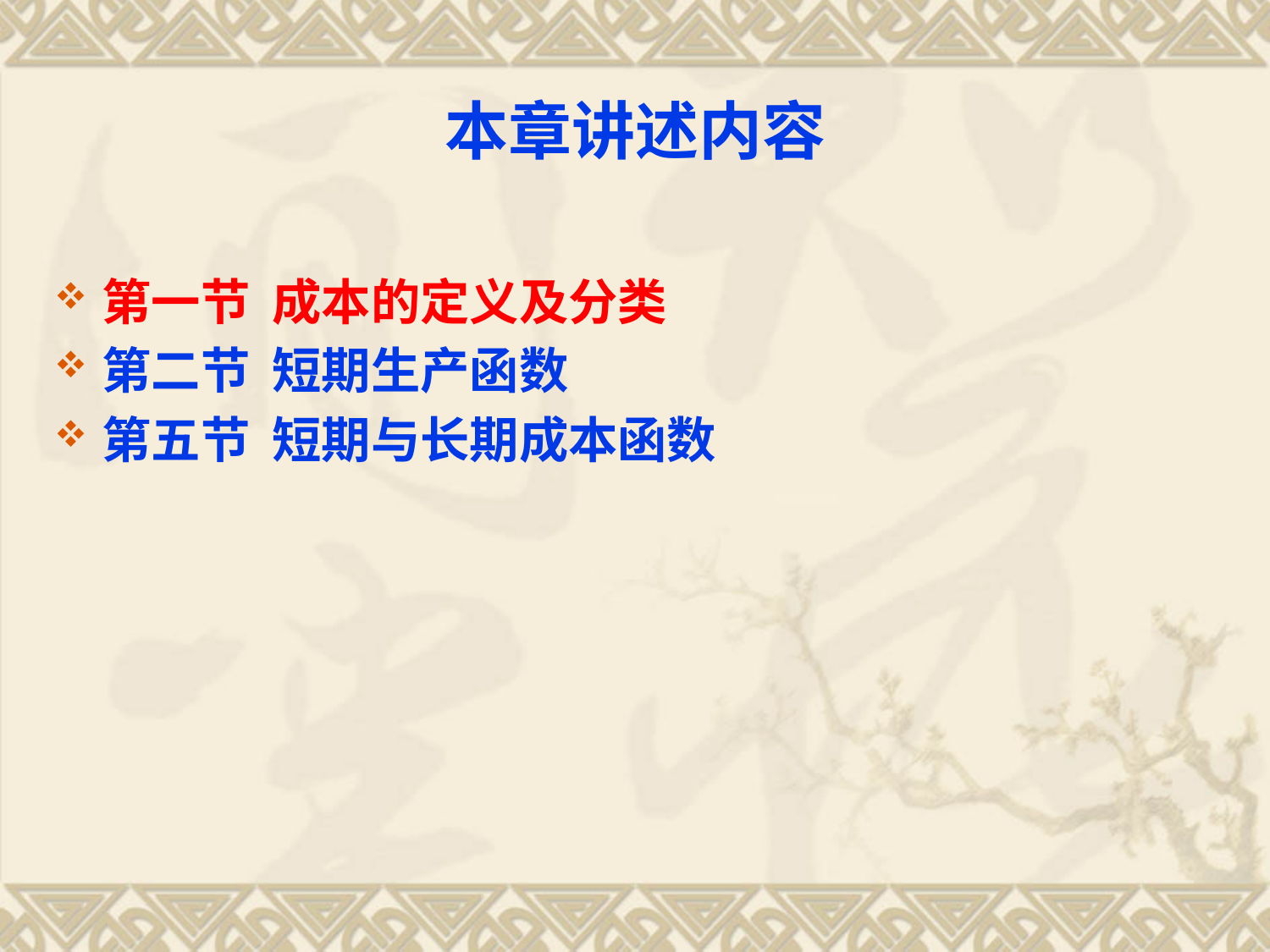

本章讲述内容
第一节  成本的定义及分类
第二节  短期生产函数
第五节  短期与长期成本函数